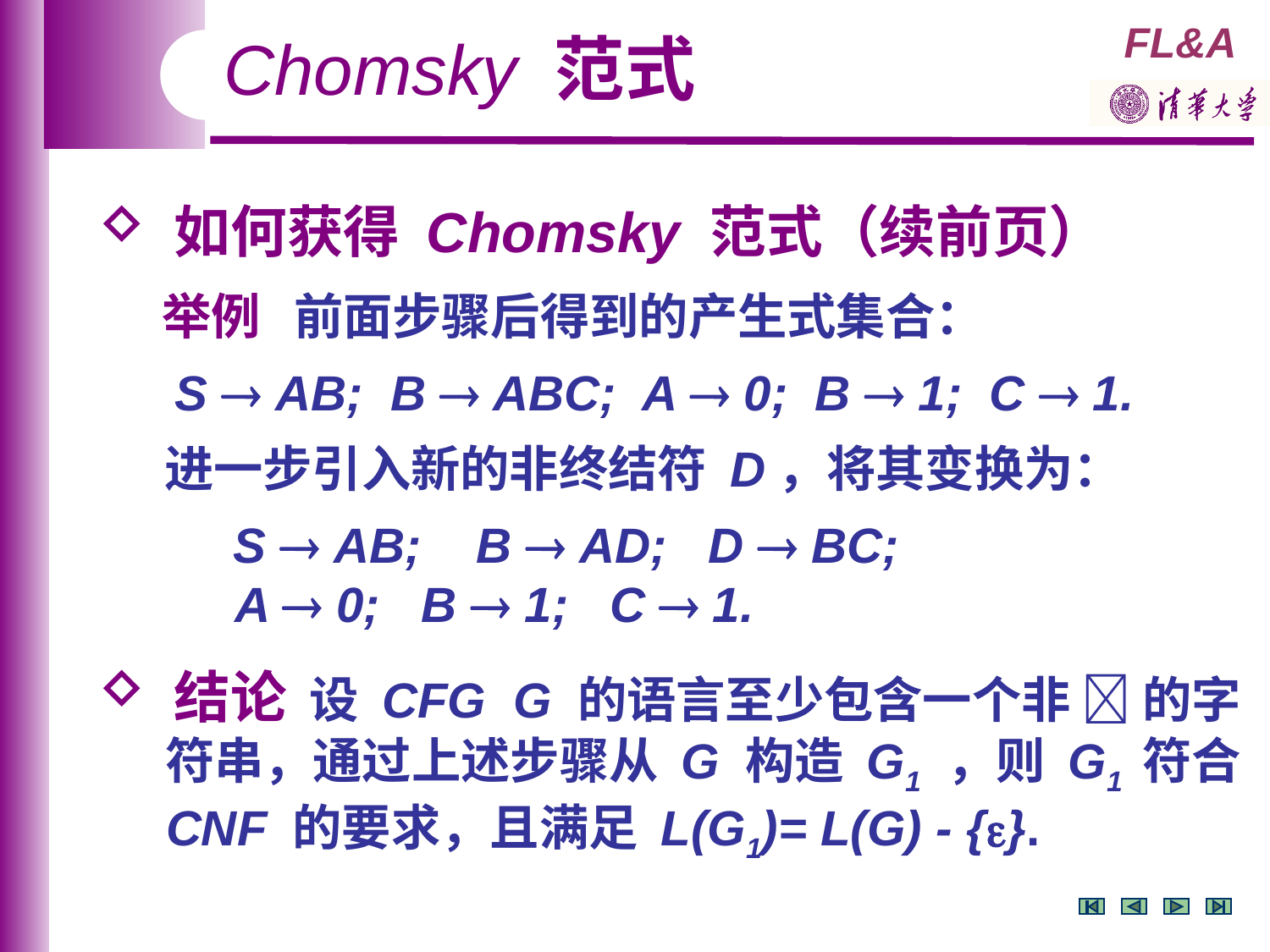

Chomsky 范式
 如何获得 Chomsky 范式（续前页）

     举例   前面步骤后得到的产生式集合：

        S → AB;  B → ABC;  A → 0;  B → 1;  C → 1.

      进一步引入新的非终结符 D，将其变换为：

              S → AB;    B → AD;   D → BC;
          A → 0;   B → 1;   C → 1.
 结论  设 CFG  G 的语言至少包含一个非 ε 的字
     符串，通过上述步骤从 G 构造 G1 ，则 G1 符合
     CNF 的要求，且满足 L(G1)= L(G) - {ε}.